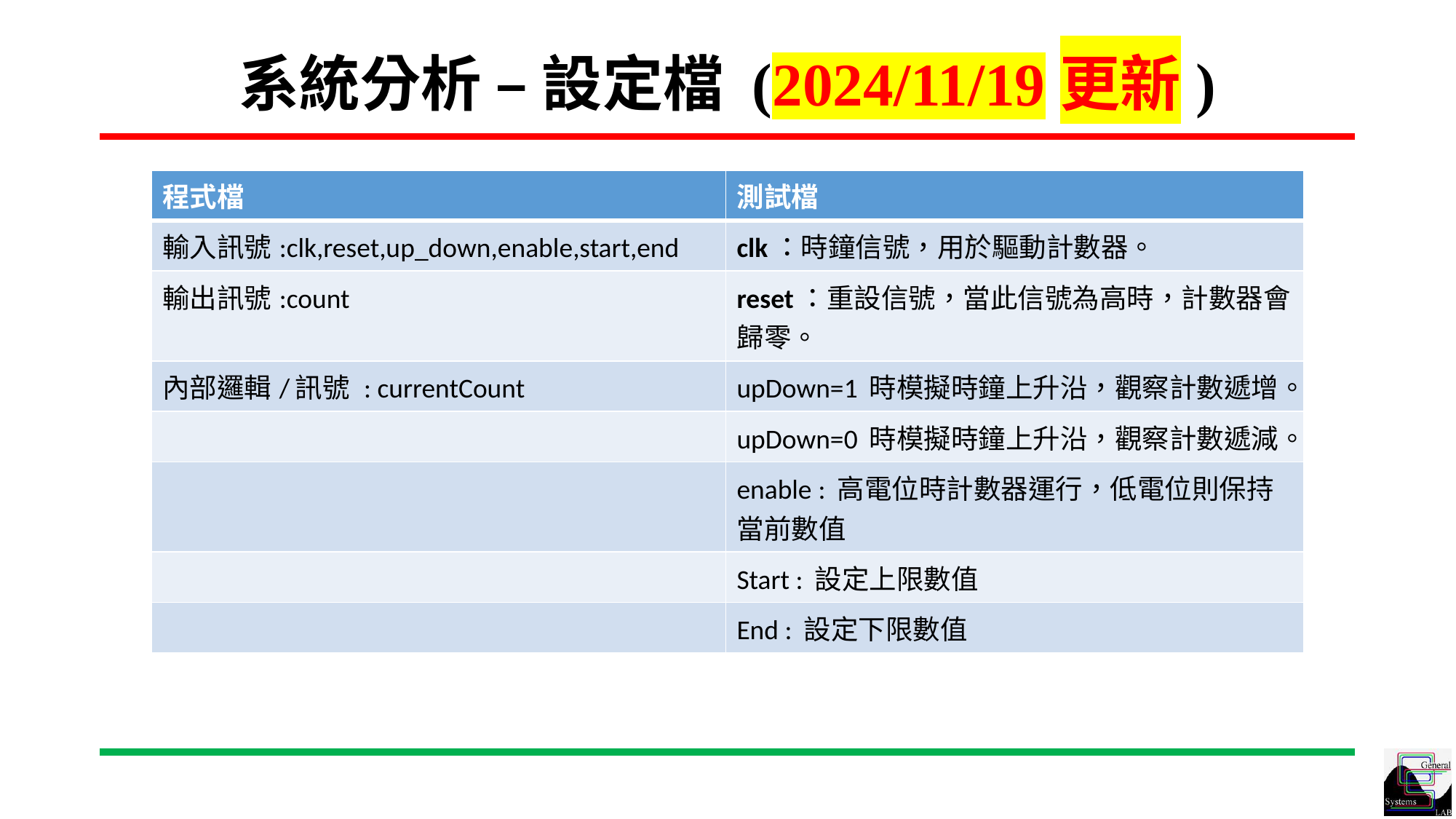

# 系統分析 – 設定檔 (2024/11/19更新)
| 程式檔 | 測試檔 |
| --- | --- |
| 輸入訊號:clk,reset,up\_down,enable,start,end | clk：時鐘信號，用於驅動計數器。 |
| 輸出訊號:count | reset：重設信號，當此信號為高時，計數器會歸零。 |
| 內部邏輯/訊號 : currentCount | upDown=1 時模擬時鐘上升沿，觀察計數遞增。 |
|  | upDown=0 時模擬時鐘上升沿，觀察計數遞減。 |
|  | enable : 高電位時計數器運行，低電位則保持當前數值 |
|  | Start : 設定上限數值 |
|  | End : 設定下限數值 |